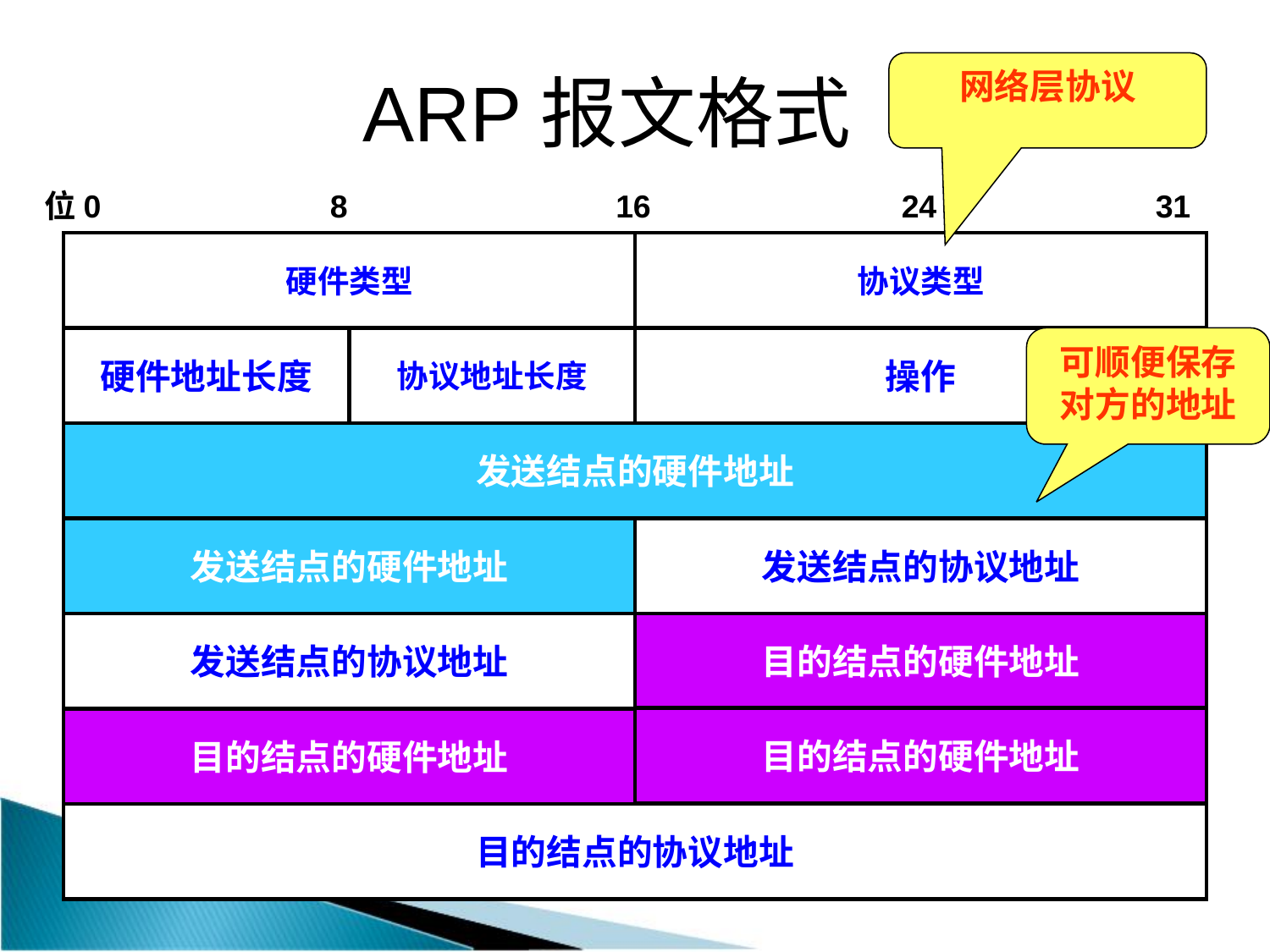

# ARP报文格式
网络层协议
位0
8
16
24
31
硬件类型
协议类型
硬件地址长度
协议地址长度
操作
可顺便保存
对方的地址
发送结点的硬件地址
发送结点的硬件地址
发送结点的协议地址
发送结点的协议地址
目的结点的硬件地址
目的结点的硬件地址
目的结点的硬件地址

目的结点的协议地址